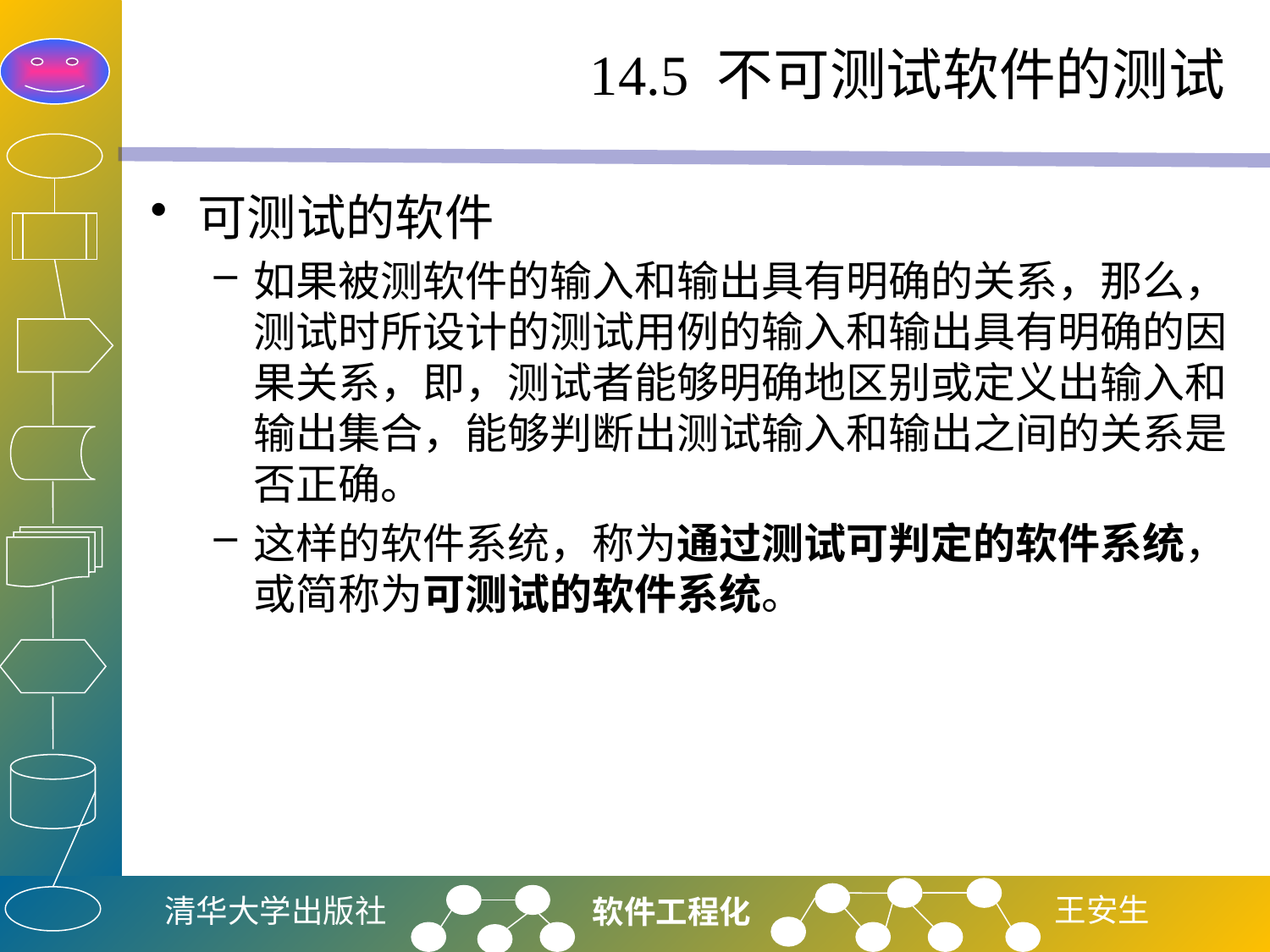

# 14.5 不可测试软件的测试
可测试的软件
如果被测软件的输入和输出具有明确的关系，那么，测试时所设计的测试用例的输入和输出具有明确的因果关系，即，测试者能够明确地区别或定义出输入和输出集合，能够判断出测试输入和输出之间的关系是否正确。
这样的软件系统，称为通过测试可判定的软件系统，或简称为可测试的软件系统。